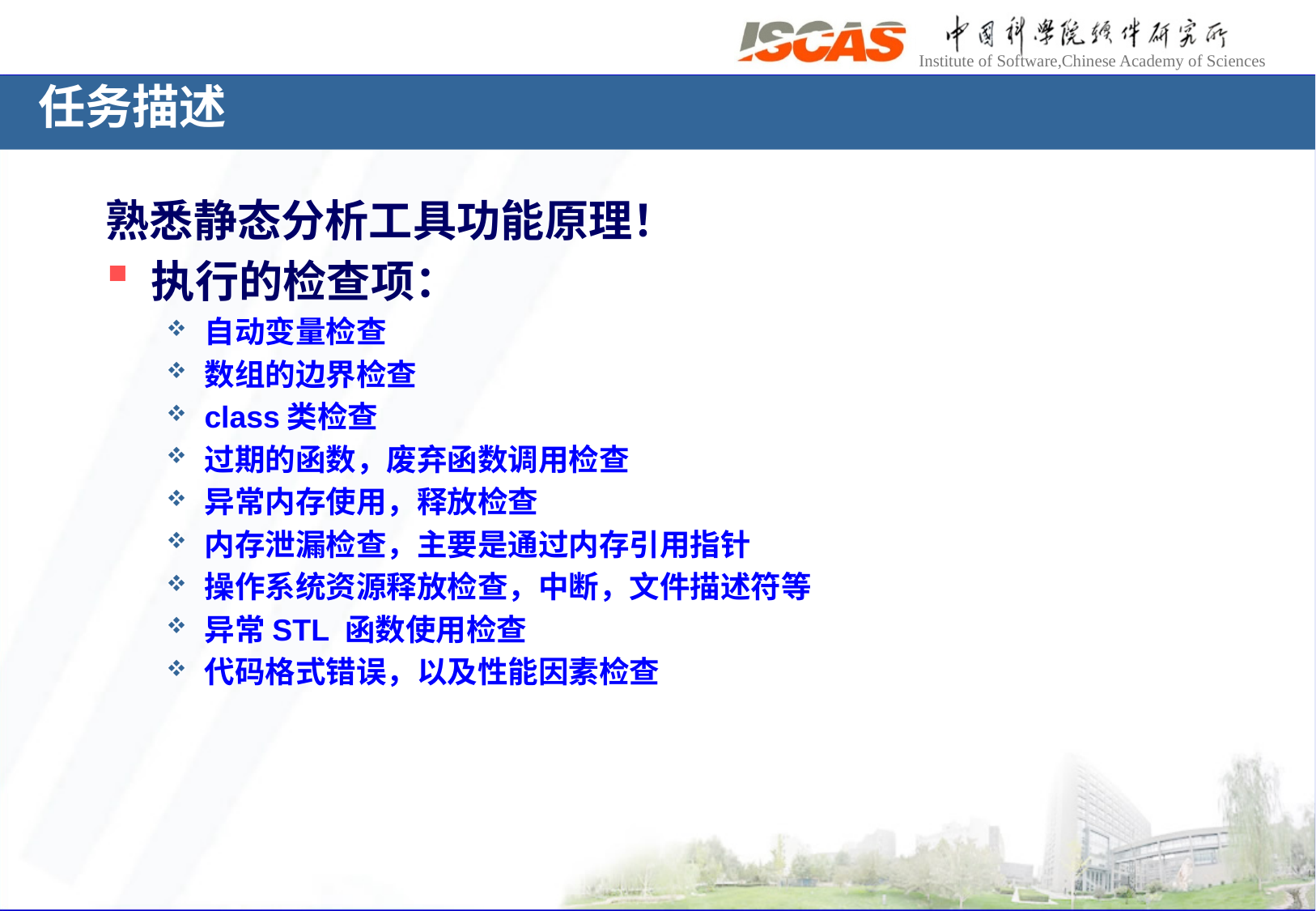

# 任务描述
熟悉静态分析工具功能原理！
执行的检查项：
自动变量检查
数组的边界检查
class类检查
过期的函数，废弃函数调用检查
异常内存使用，释放检查
内存泄漏检查，主要是通过内存引用指针
操作系统资源释放检查，中断，文件描述符等
异常STL 函数使用检查
代码格式错误，以及性能因素检查